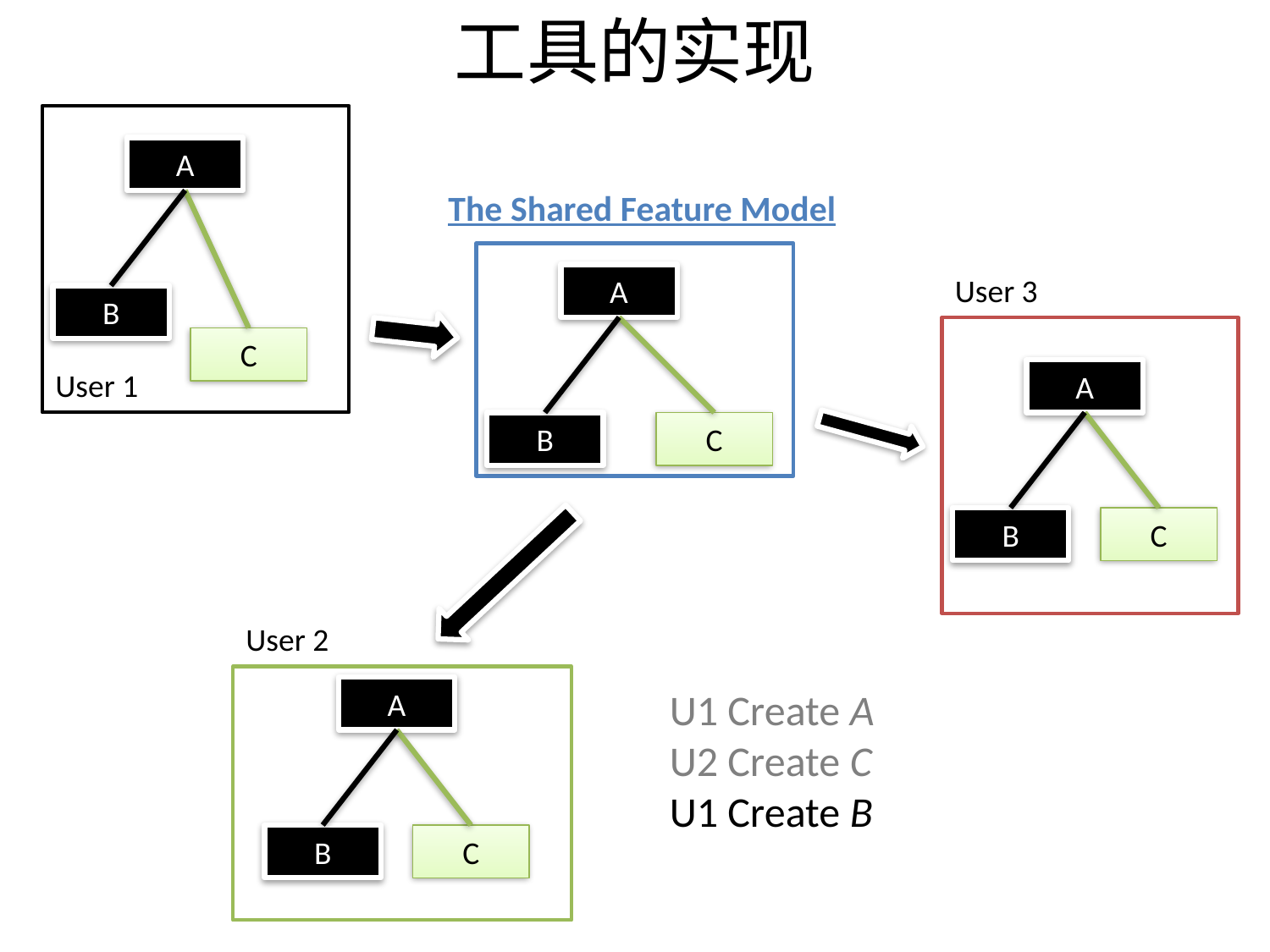

# 工具的实现

A
The Shared Feature Model

A
User 3
B

C
User 1
A
B
C

B
C

User 2

A
U1 Create A
U2 Create C
U1 Create B
B
C